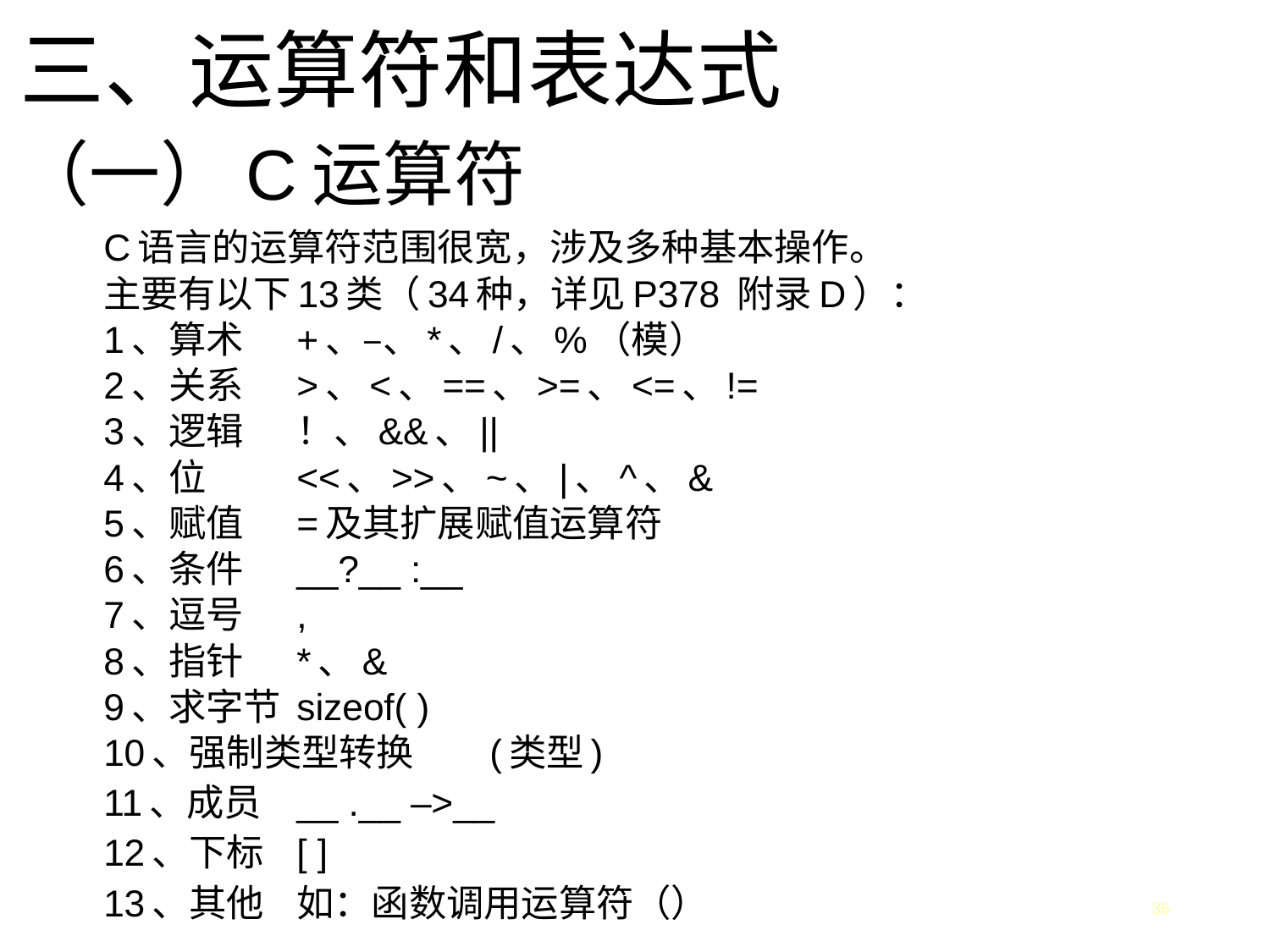

# 三、运算符和表达式
（一）C运算符
C语言的运算符范围很宽，涉及多种基本操作。
主要有以下13类（34种，详见P378 附录D）：
1、算术		+、–、*、/、%（模）
2、关系		>、<、==、>=、<=、!=
3、逻辑		！、&&、||
4、位		<<、>>、~、|、^、&
5、赋值		=及其扩展赋值运算符
6、条件		__?__ :__
7、逗号		,
8、指针		*、&
9、求字节		sizeof( )
10、强制类型转换	(类型)
11、成员		__ .__ –>__
12、下标		[ ]
13、其他		如：函数调用运算符（）

36